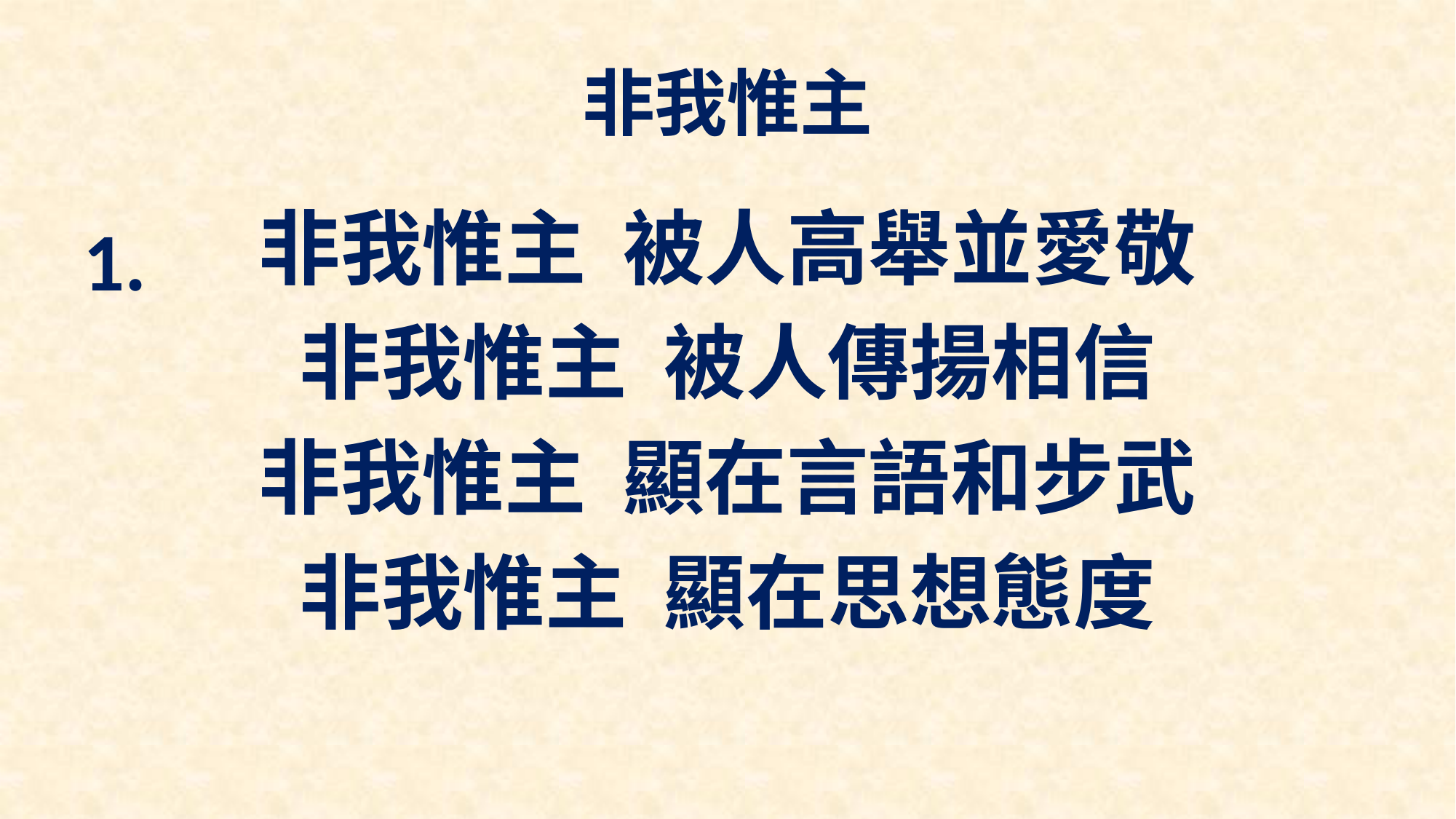

# 非我惟主
非我惟主  被人高舉並愛敬
非我惟主  被人傳揚相信
非我惟主  顯在言語和步武
非我惟主  顯在思想態度
1.